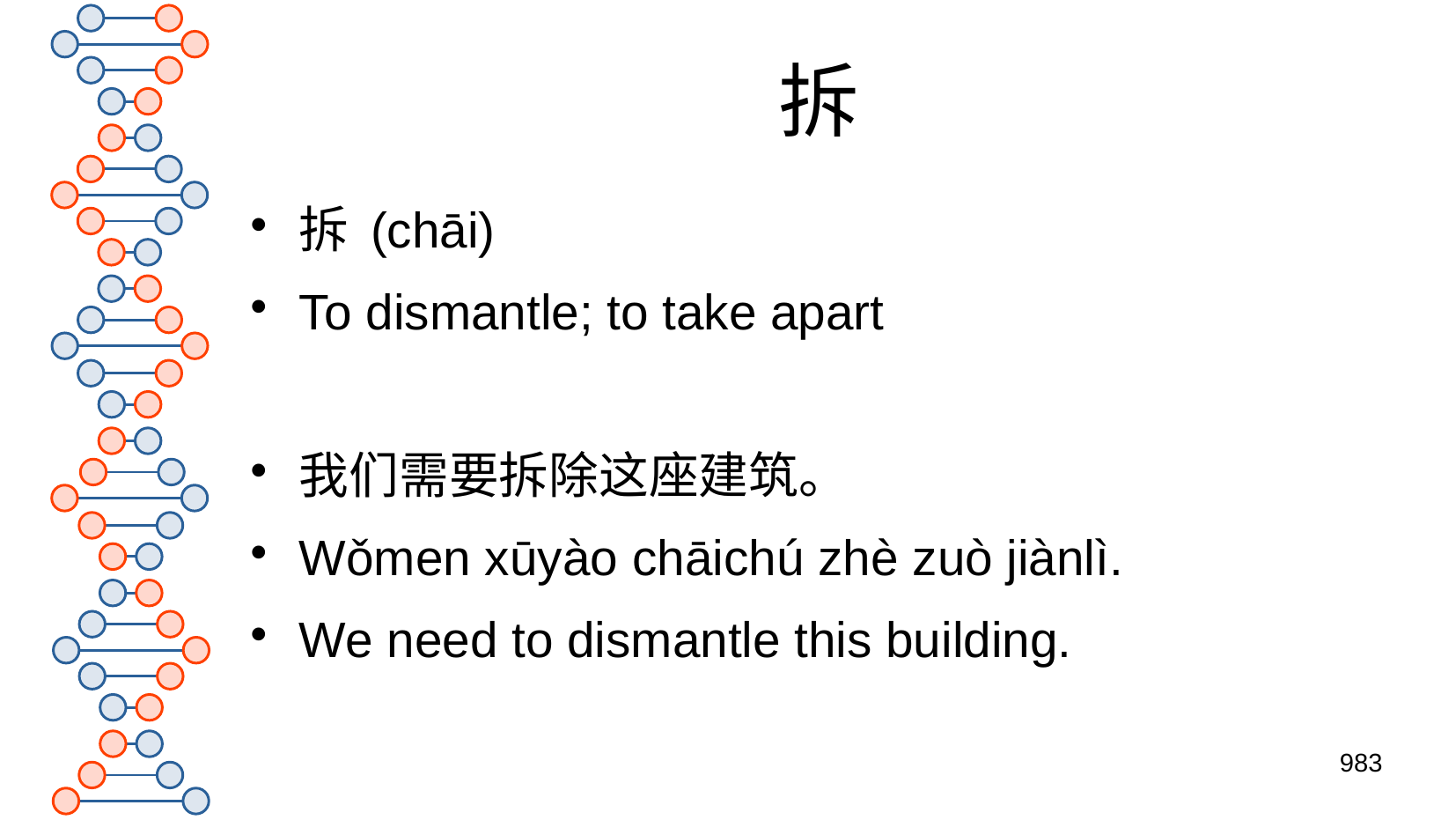

# 拆
拆 (chāi)
To dismantle; to take apart

我们需要拆除这座建筑。
Wǒmen xūyào chāichú zhè zuò jiànlì.
We need to dismantle this building.

983